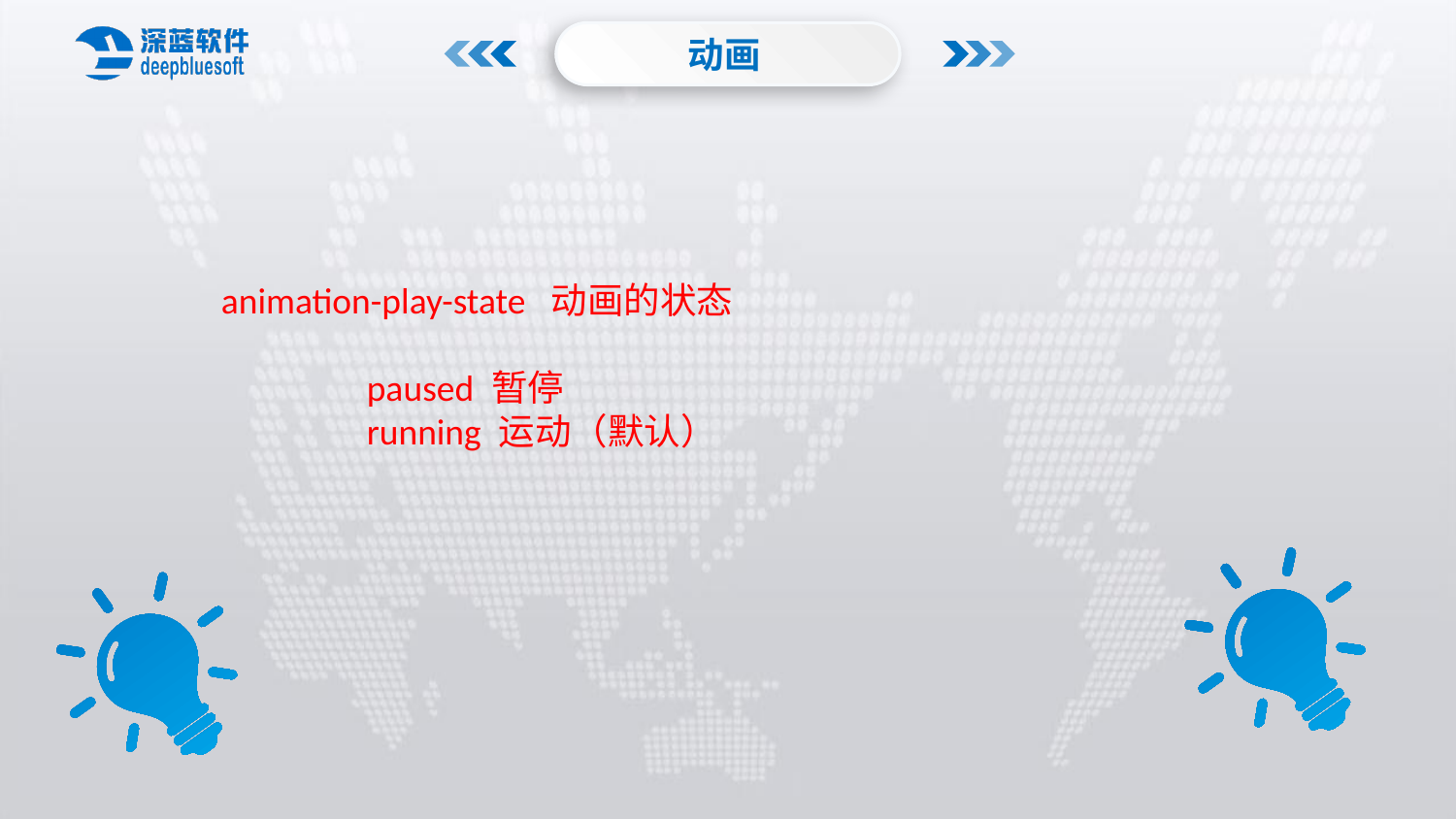

动画

animation-play-state  动画的状态

	paused 暂停
	running 运动（默认）